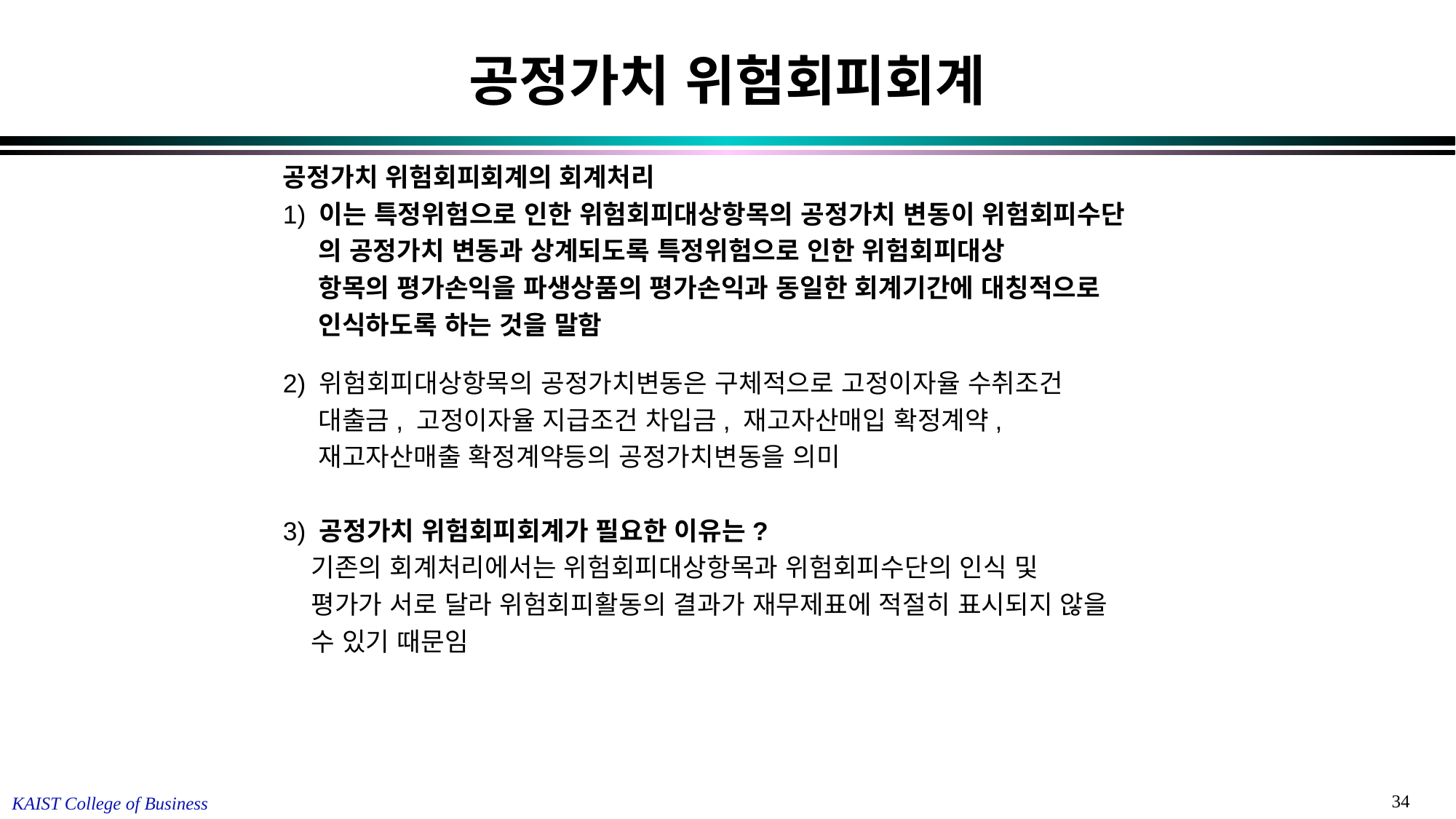

# 공정가치 위험회피회계
공정가치 위험회피회계의 회계처리
1) 이는 특정위험으로 인한 위험회피대상항목의 공정가치 변동이 위험회피수단
    의 공정가치 변동과 상계되도록 특정위험으로 인한 위험회피대상
    항목의 평가손익을 파생상품의 평가손익과 동일한 회계기간에 대칭적으로
    인식하도록 하는 것을 말함

2) 위험회피대상항목의 공정가치변동은 구체적으로 고정이자율 수취조건
    대출금, 고정이자율 지급조건 차입금, 재고자산매입 확정계약,
    재고자산매출 확정계약등의 공정가치변동을 의미

3) 공정가치 위험회피회계가 필요한 이유는?
   기존의 회계처리에서는 위험회피대상항목과 위험회피수단의 인식 및
   평가가 서로 달라 위험회피활동의 결과가 재무제표에 적절히 표시되지 않을
   수 있기 때문임